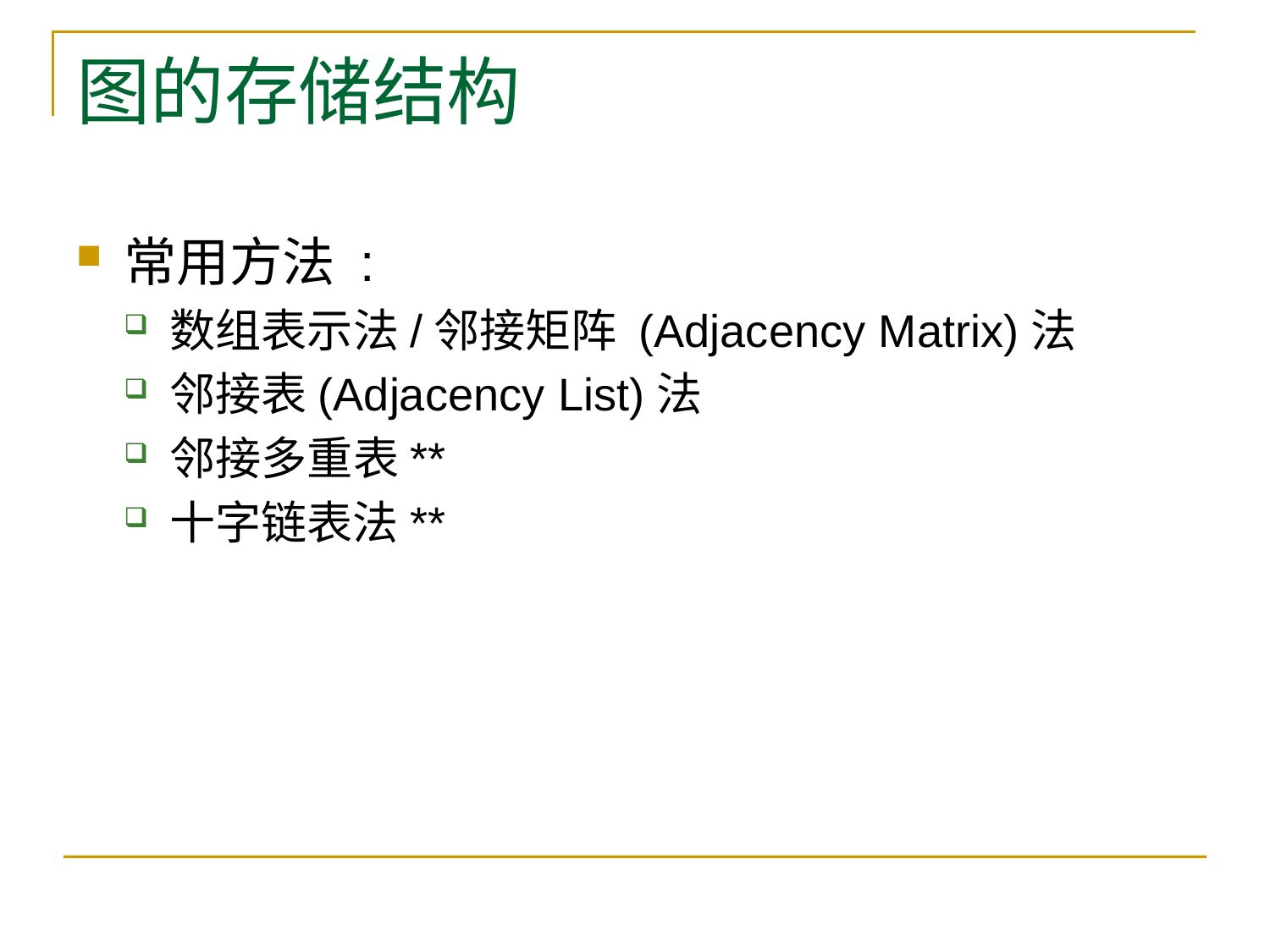

# 图的存储结构
常用方法 :
数组表示法/邻接矩阵 (Adjacency Matrix)法
邻接表(Adjacency List)法
邻接多重表**
十字链表法**